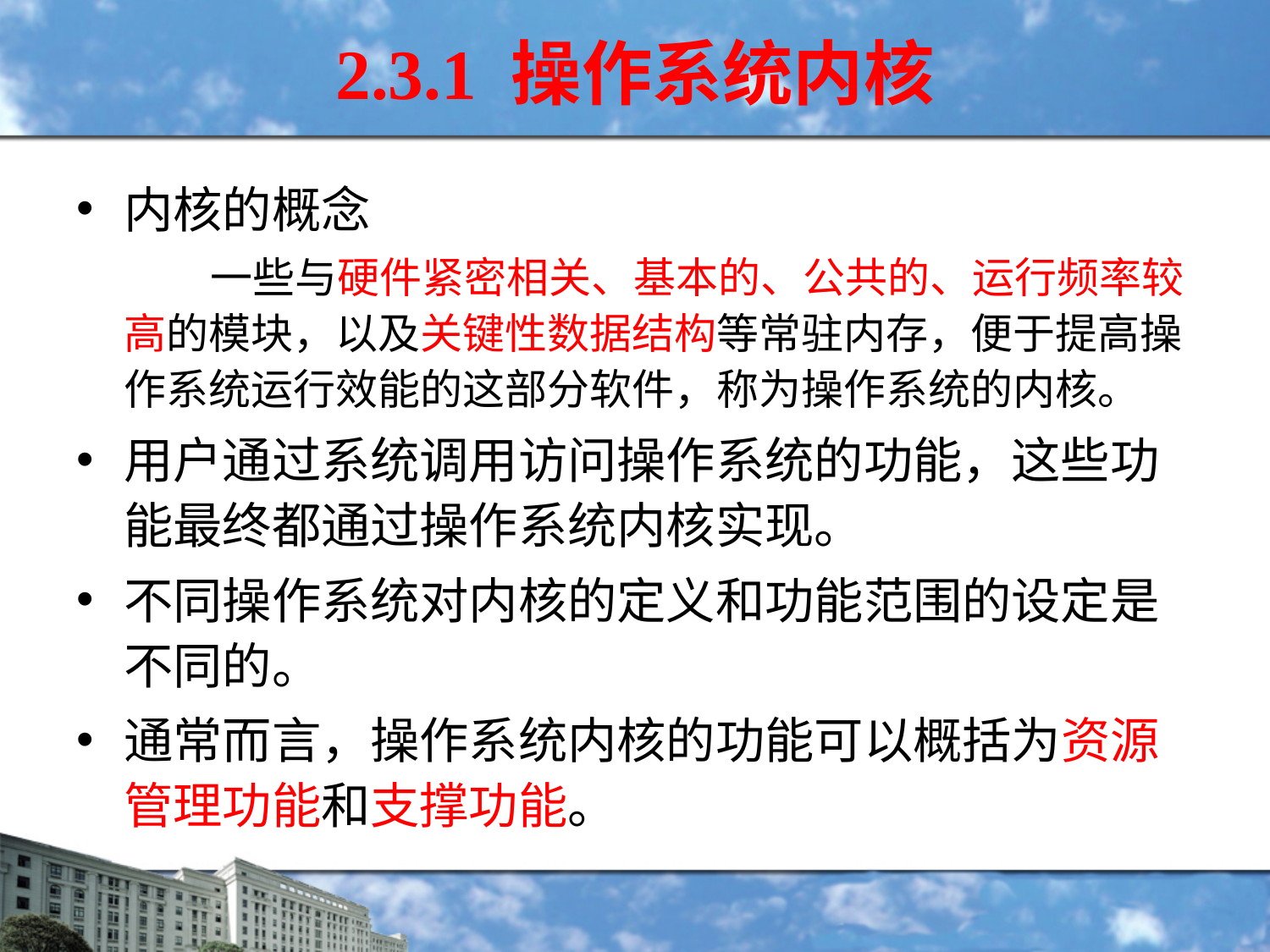

2.3.1 操作系统内核
内核的概念
             一些与硬件紧密相关、基本的、公共的、运行频率较高的模块，以及关键性数据结构等常驻内存，便于提高操作系统运行效能的这部分软件，称为操作系统的内核。
用户通过系统调用访问操作系统的功能，这些功能最终都通过操作系统内核实现。
不同操作系统对内核的定义和功能范围的设定是不同的。
通常而言，操作系统内核的功能可以概括为资源管理功能和支撑功能。